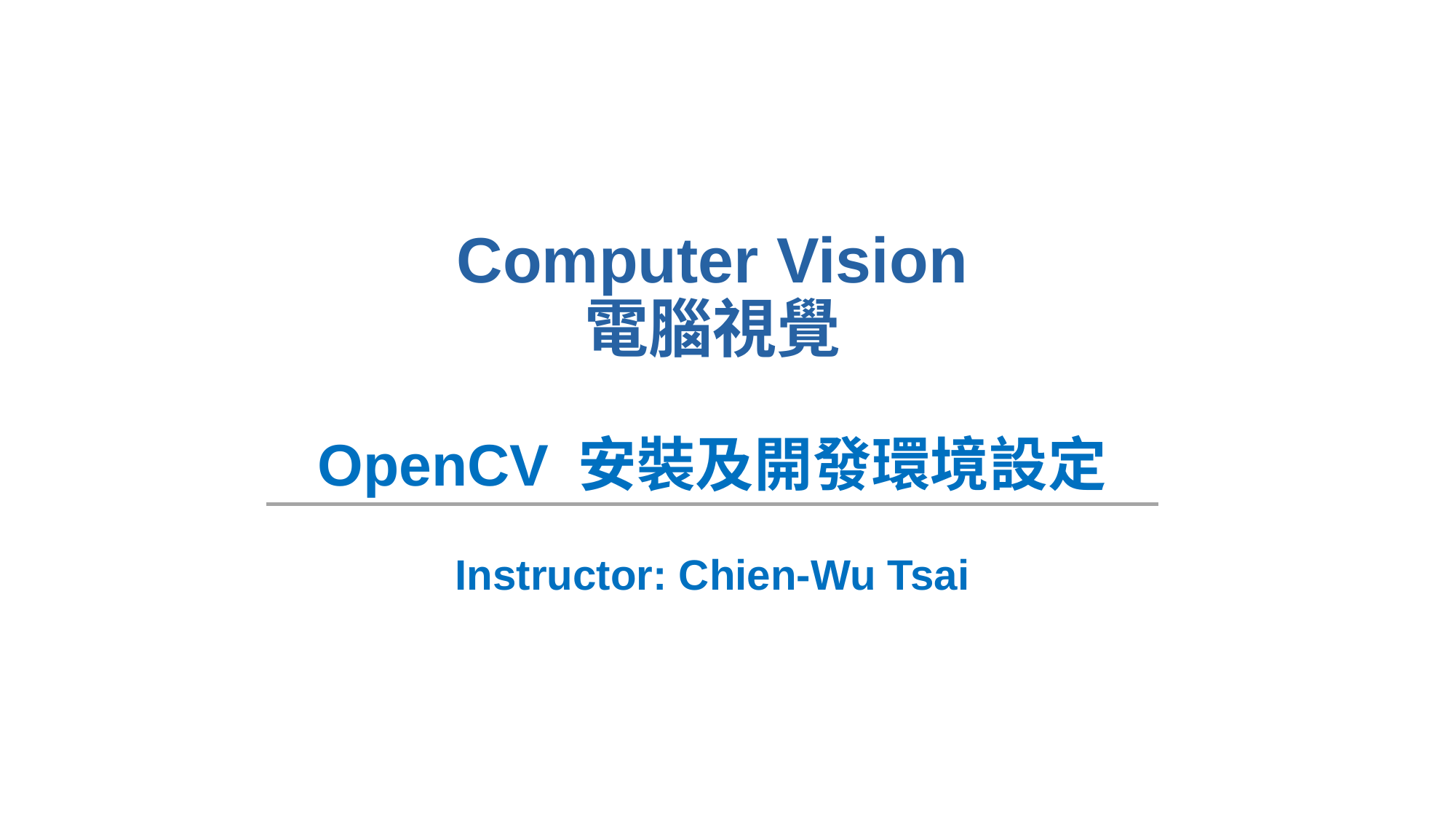

# Computer Vision 電腦視覺 OpenCV 安裝及開發環境設定
Instructor: Chien-Wu Tsai